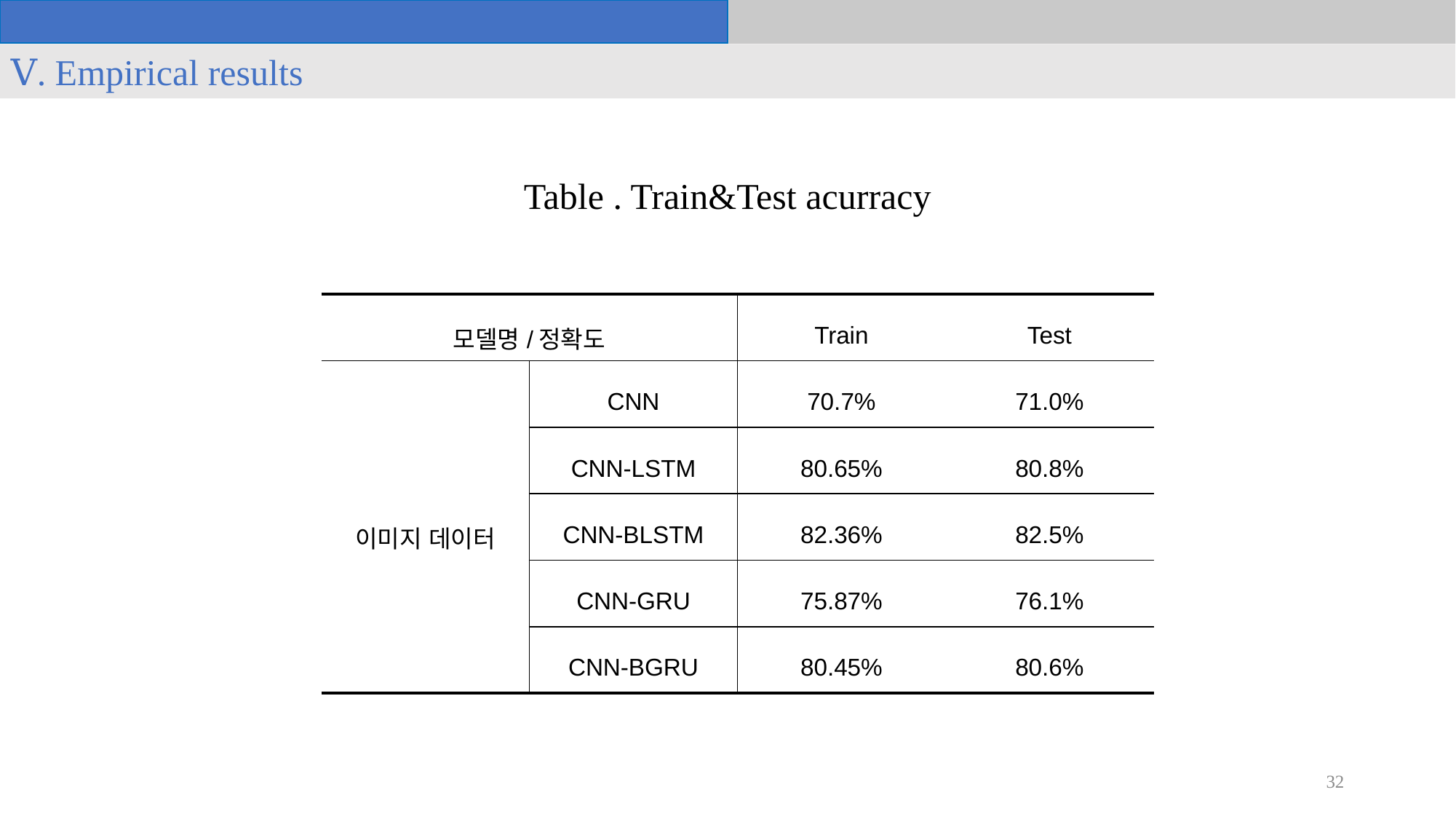

Ⅴ. Empirical results
Table . Train&Test acurracy
| 모델명/정확도 |  | Train | Test |
| --- | --- | --- | --- |
| 이미지 데이터 | CNN | 70.7% | 71.0% |
|  | CNN-LSTM | 80.65% | 80.8% |
|  | CNN-BLSTM | 82.36% | 82.5% |
|  | CNN-GRU | 75.87% | 76.1% |
|  | CNN-BGRU | 80.45% | 80.6% |
32